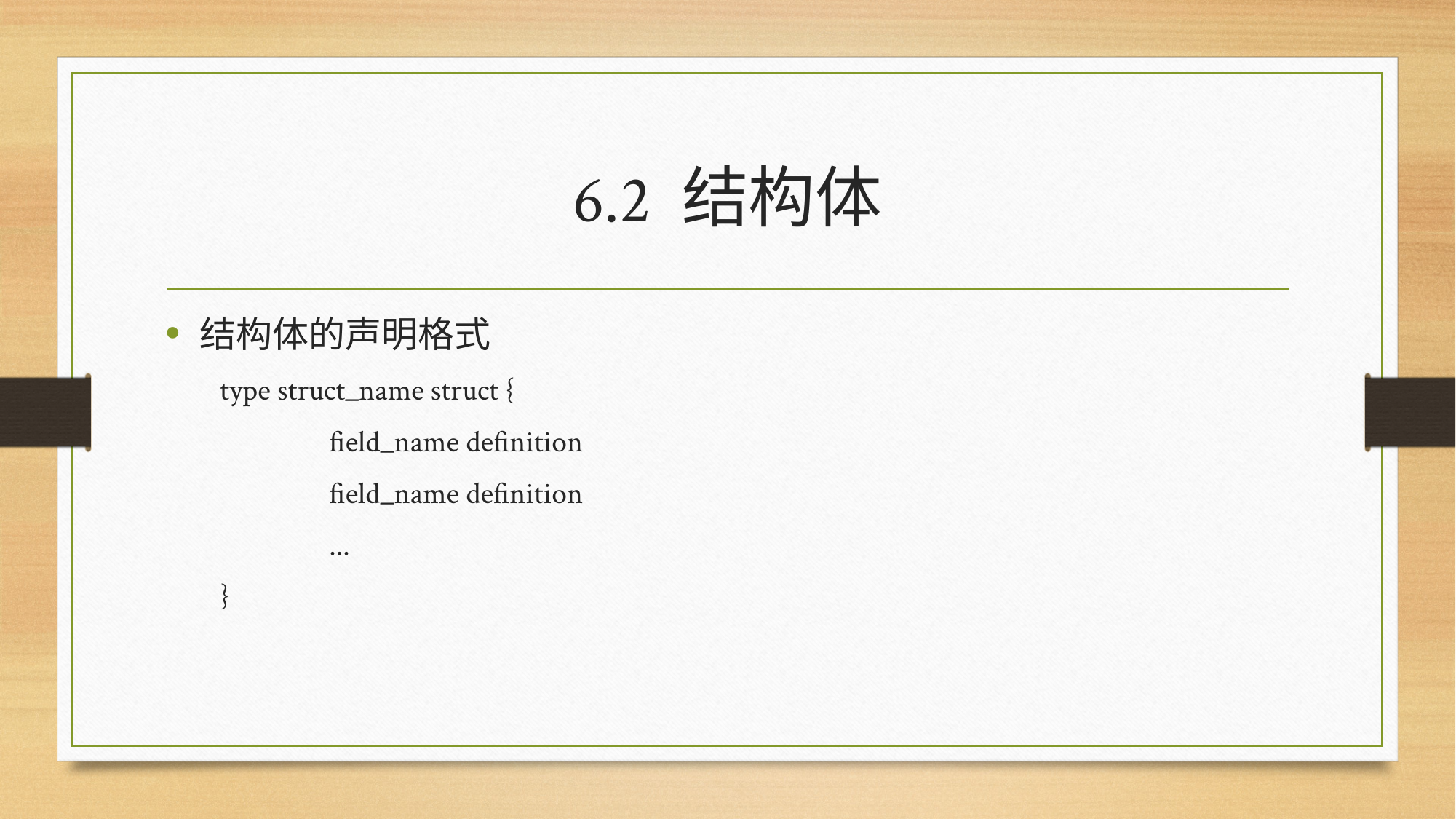

# 6.2 结构体
结构体的声明格式
type struct_name struct {
	field_name definition
	field_name definition
	...
}